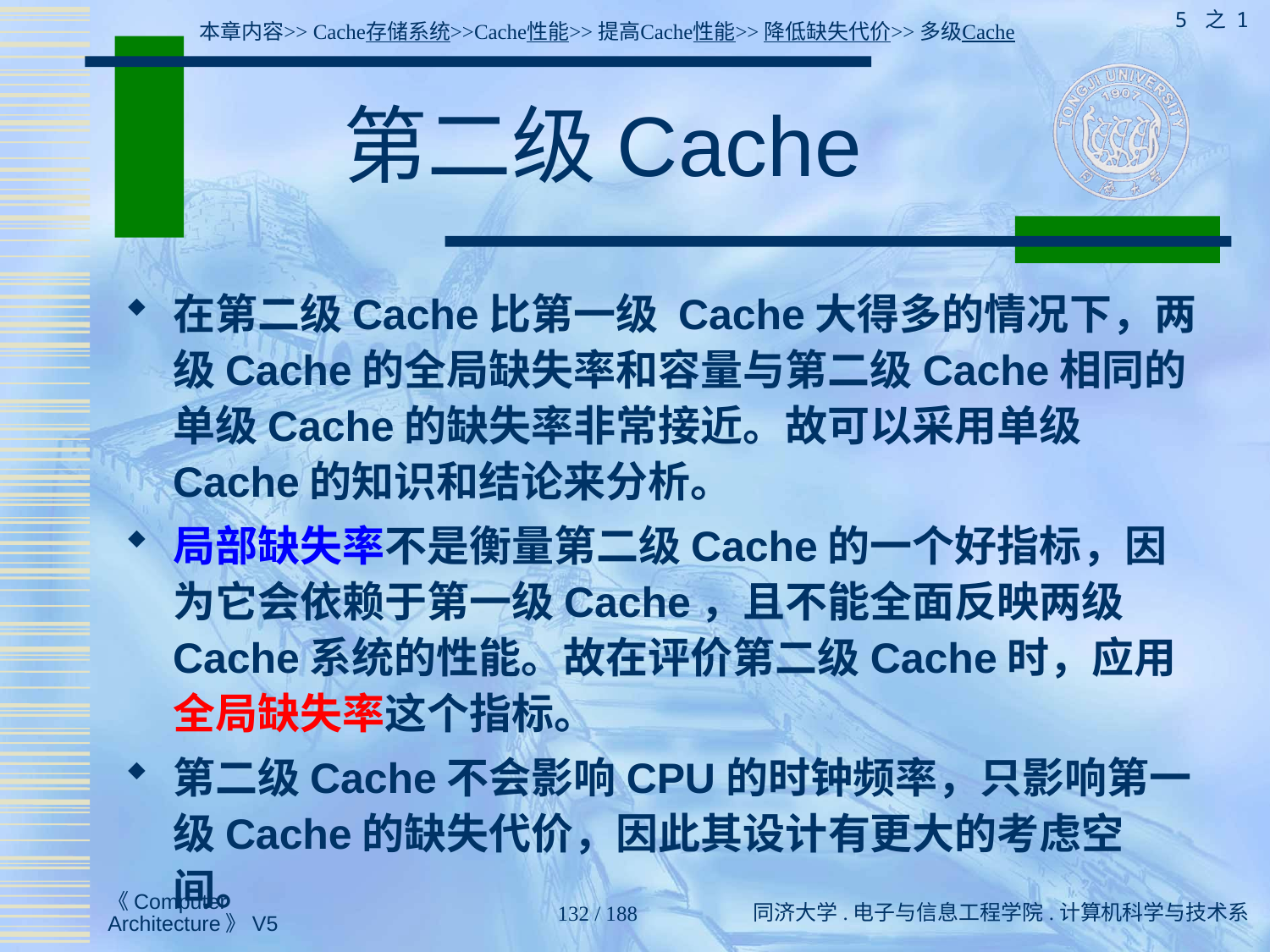

5 之 1
本章内容>> Cache存储系统>>Cache性能>>提高Cache性能>>降低缺失代价>>多级Cache
# 第二级Cache
在第二级Cache比第一级 Cache大得多的情况下，两级Cache的全局缺失率和容量与第二级Cache相同的单级Cache的缺失率非常接近。故可以采用单级Cache的知识和结论来分析。
局部缺失率不是衡量第二级Cache的一个好指标，因为它会依赖于第一级Cache，且不能全面反映两级Cache系统的性能。故在评价第二级Cache时，应用全局缺失率这个指标。
第二级Cache不会影响CPU的时钟频率，只影响第一级Cache的缺失代价，因此其设计有更大的考虑空间。